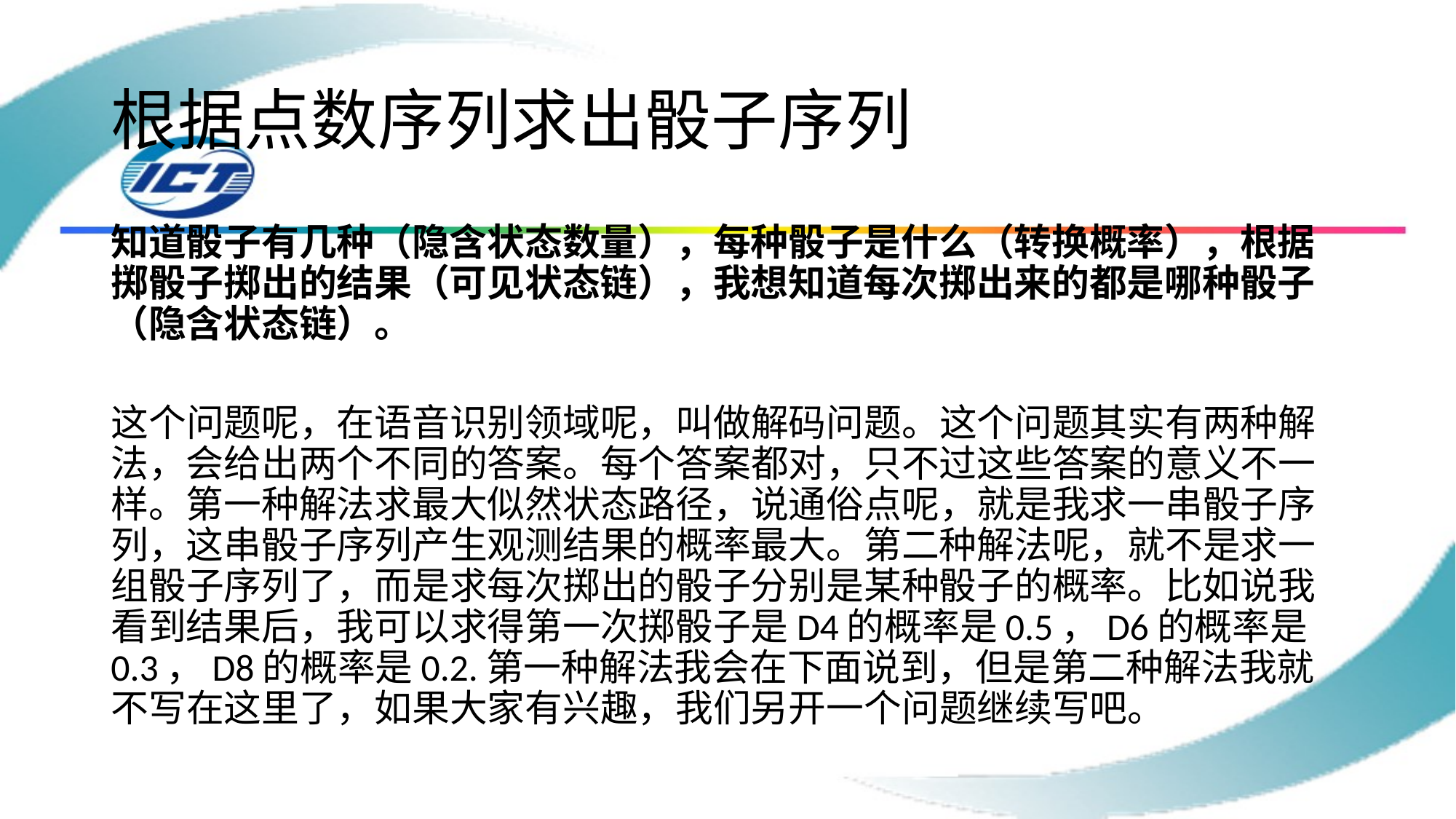

# 根据点数序列求出骰子序列
知道骰子有几种（隐含状态数量），每种骰子是什么（转换概率），根据掷骰子掷出的结果（可见状态链），我想知道每次掷出来的都是哪种骰子（隐含状态链）。
这个问题呢，在语音识别领域呢，叫做解码问题。这个问题其实有两种解法，会给出两个不同的答案。每个答案都对，只不过这些答案的意义不一样。第一种解法求最大似然状态路径，说通俗点呢，就是我求一串骰子序列，这串骰子序列产生观测结果的概率最大。第二种解法呢，就不是求一组骰子序列了，而是求每次掷出的骰子分别是某种骰子的概率。比如说我看到结果后，我可以求得第一次掷骰子是D4的概率是0.5，D6的概率是0.3，D8的概率是0.2.第一种解法我会在下面说到，但是第二种解法我就不写在这里了，如果大家有兴趣，我们另开一个问题继续写吧。